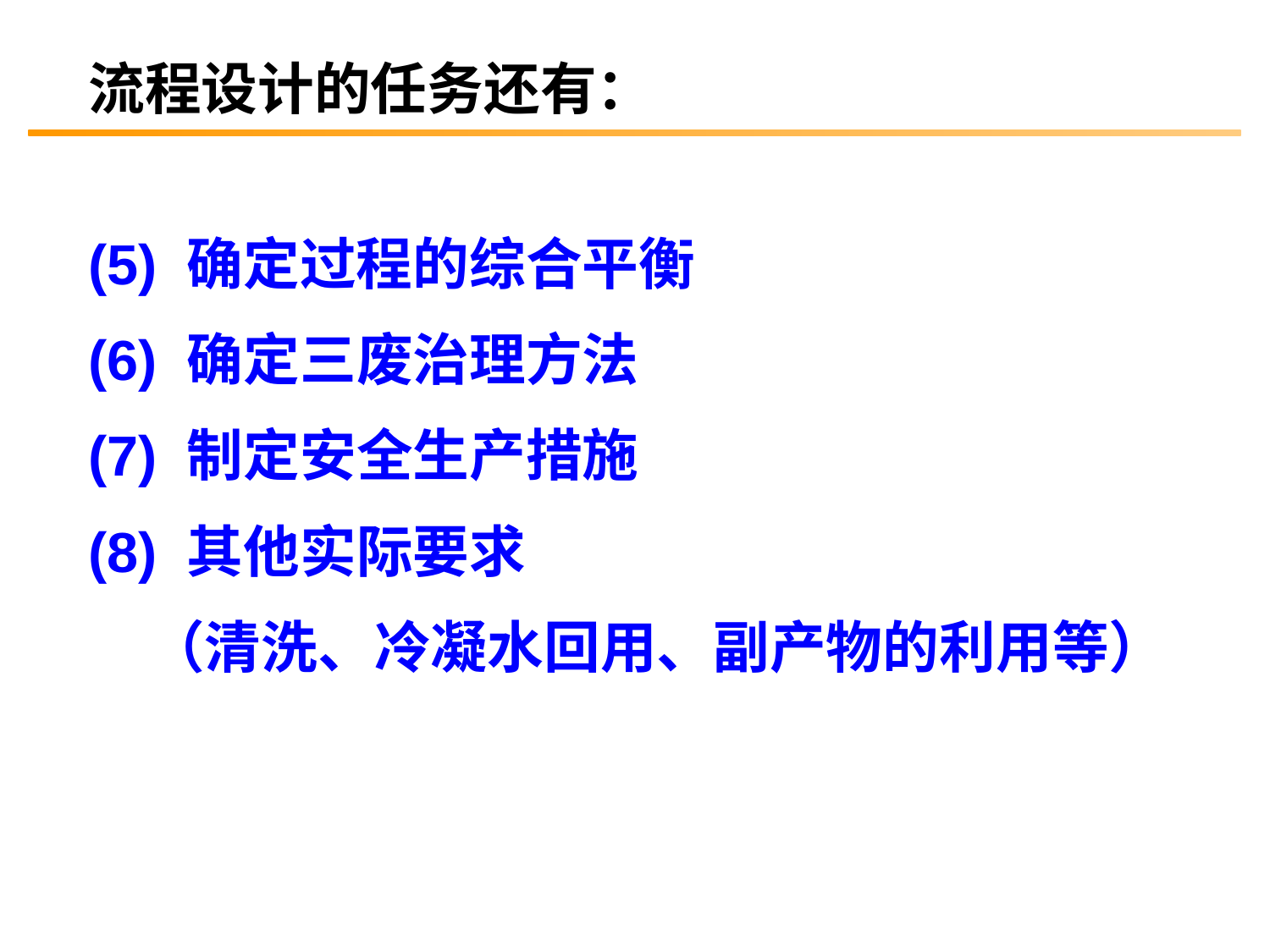

流程设计的任务还有：

  (5) 确定过程的综合平衡
  (6) 确定三废治理方法
  (7) 制定安全生产措施
  (8) 其他实际要求
      （清洗、冷凝水回用、副产物的利用等）